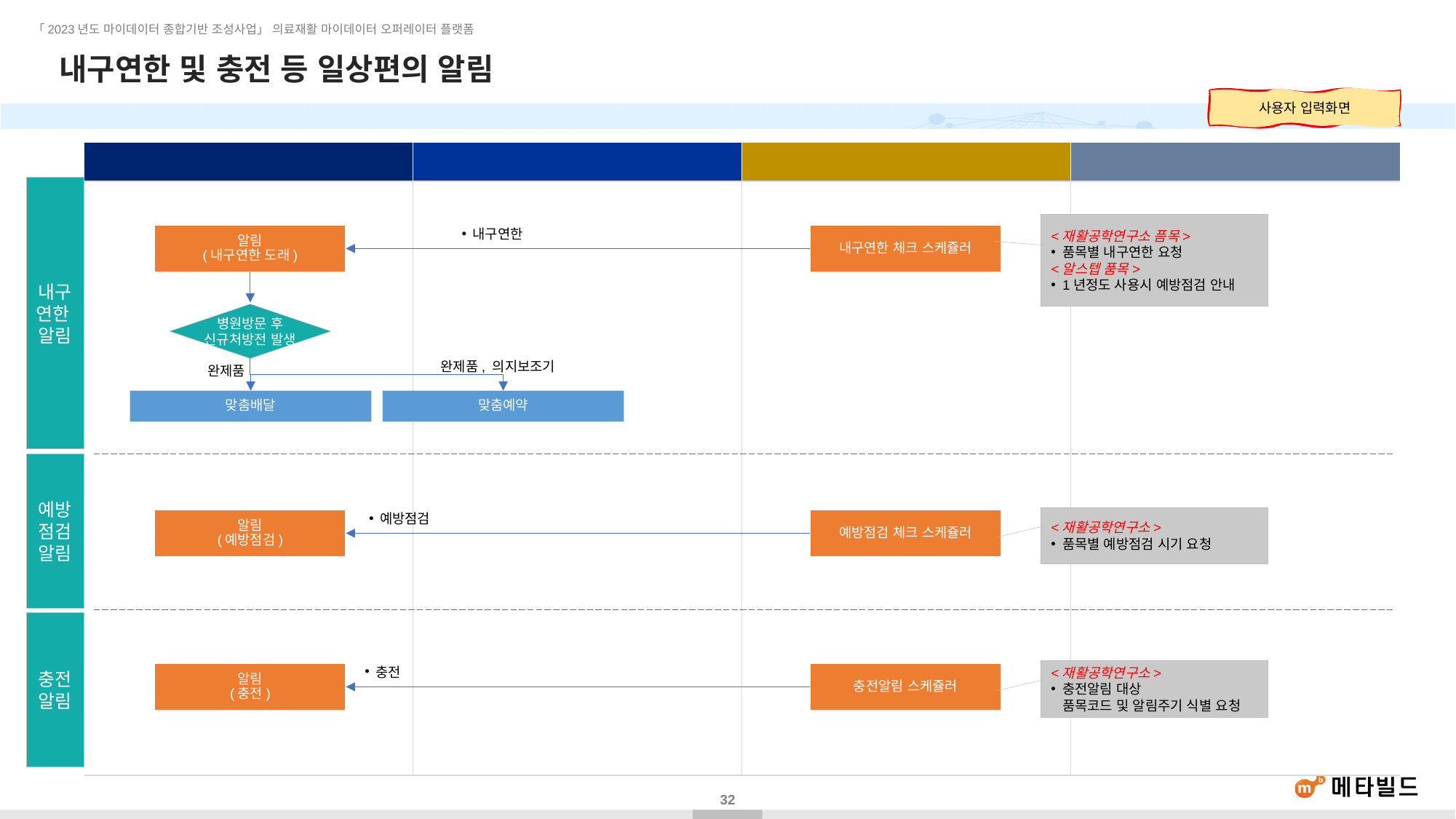

# 내구연한 및 충전 등 일상편의 알림
사용자 입력화면
| 재활보조기구 이용자 APP | 배달자 APP | 서비스웹 (메타) | 오퍼레이터 플랫폼 |
| --- | --- | --- | --- |
|  |  |  |  |
내구
연한
알림
<재활공학연구소 픔목>
품목별 내구연한 요청
<알스텝 품목>
1년정도 사용시 예방점검 안내
내구연한

알림
(내구연한 도래)

내구연한 체크 스케쥴러
병원방문 후
신규처방전 발생
완제품, 의지보조기
완제품
맞춤배달
맞춤예약
예방
점검
알림
예방점검
<재활공학연구소>
품목별 예방점검 시기 요청

알림
(예방점검)

예방점검 체크 스케쥴러
충전
알림
충전
<재활공학연구소>
충전알림 대상
품목코드 및 알림주기 식별 요청

알림
(충전)

충전알림 스케쥴러